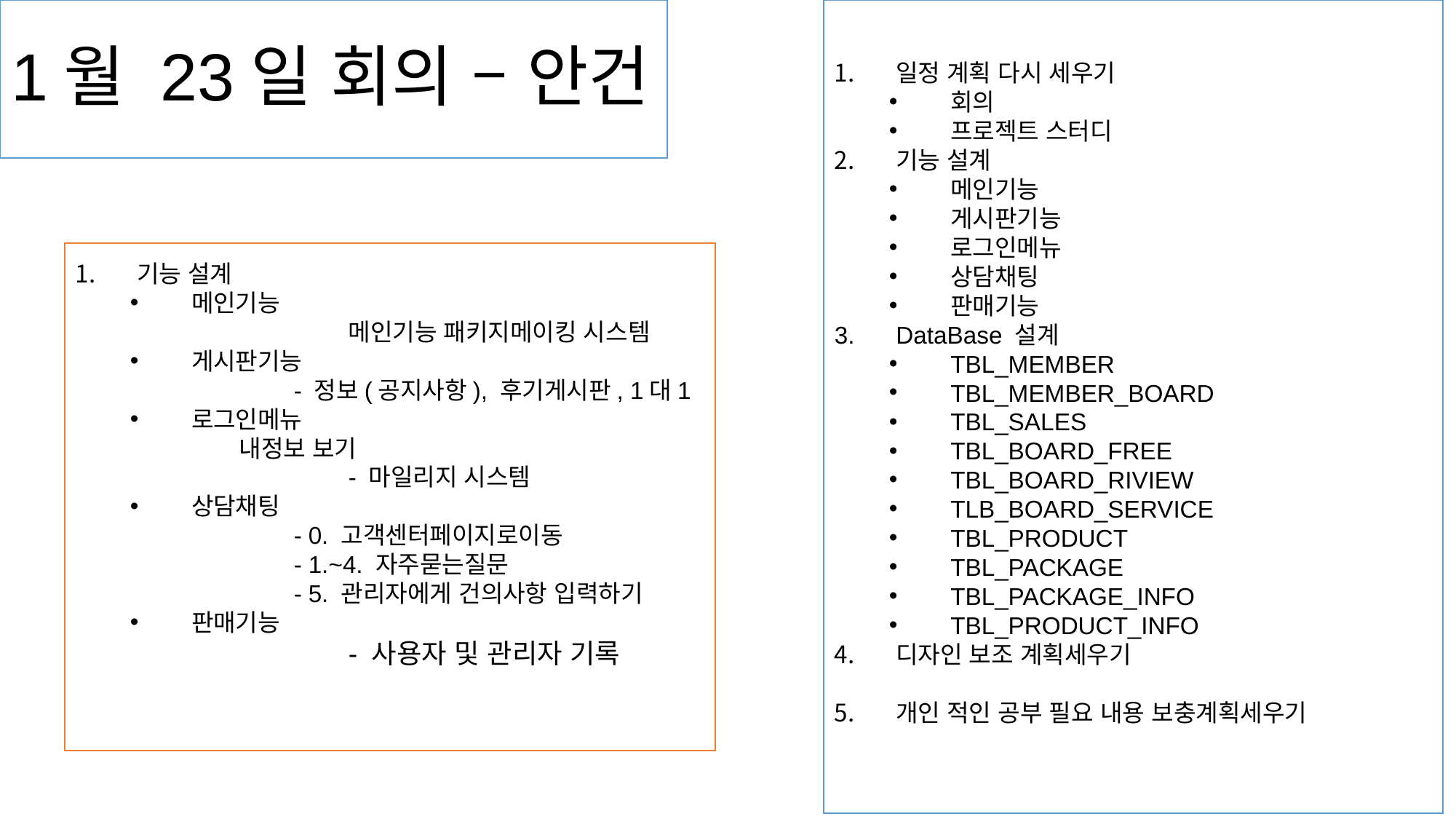

# 1월 23일 회의 – 안건
일정 계획 다시 세우기
회의
프로젝트 스터디
기능 설계
메인기능
게시판기능
로그인메뉴
상담채팅
판매기능
DataBase 설계
TBL_MEMBER
TBL_MEMBER_BOARD
TBL_SALES
TBL_BOARD_FREE
TBL_BOARD_RIVIEW
TLB_BOARD_SERVICE
TBL_PRODUCT
TBL_PACKAGE
TBL_PACKAGE_INFO
TBL_PRODUCT_INFO
디자인 보조 계획세우기

개인 적인 공부 필요 내용 보충계획세우기

기능 설계
메인기능
		메인기능 패키지메이킹 시스템
게시판기능
	- 정보(공지사항), 후기게시판, 1대1
로그인메뉴
내정보 보기
	- 마일리지 시스템
상담채팅
	- 0. 고객센터페이지로이동
	- 1.~4. 자주묻는질문
	- 5. 관리자에게 건의사항 입력하기
판매기능
	- 사용자 및 관리자 기록